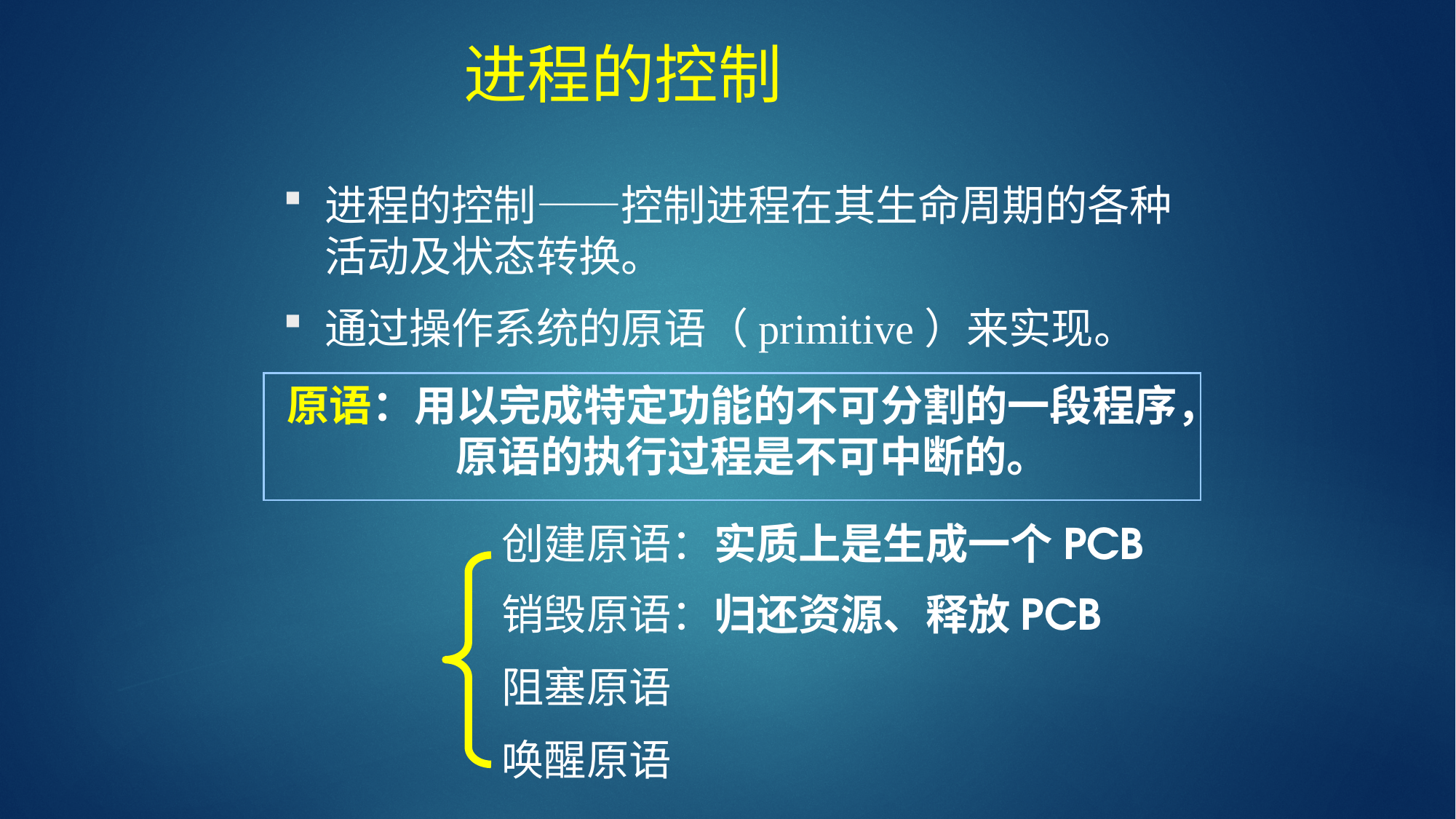

# 进程的控制
进程的控制——控制进程在其生命周期的各种活动及状态转换。
通过操作系统的原语（primitive）来实现。
原语：用以完成特定功能的不可分割的一段程序，原语的执行过程是不可中断的。
创建原语：实质上是生成一个PCB

销毁原语：归还资源、释放PCB
阻塞原语
唤醒原语